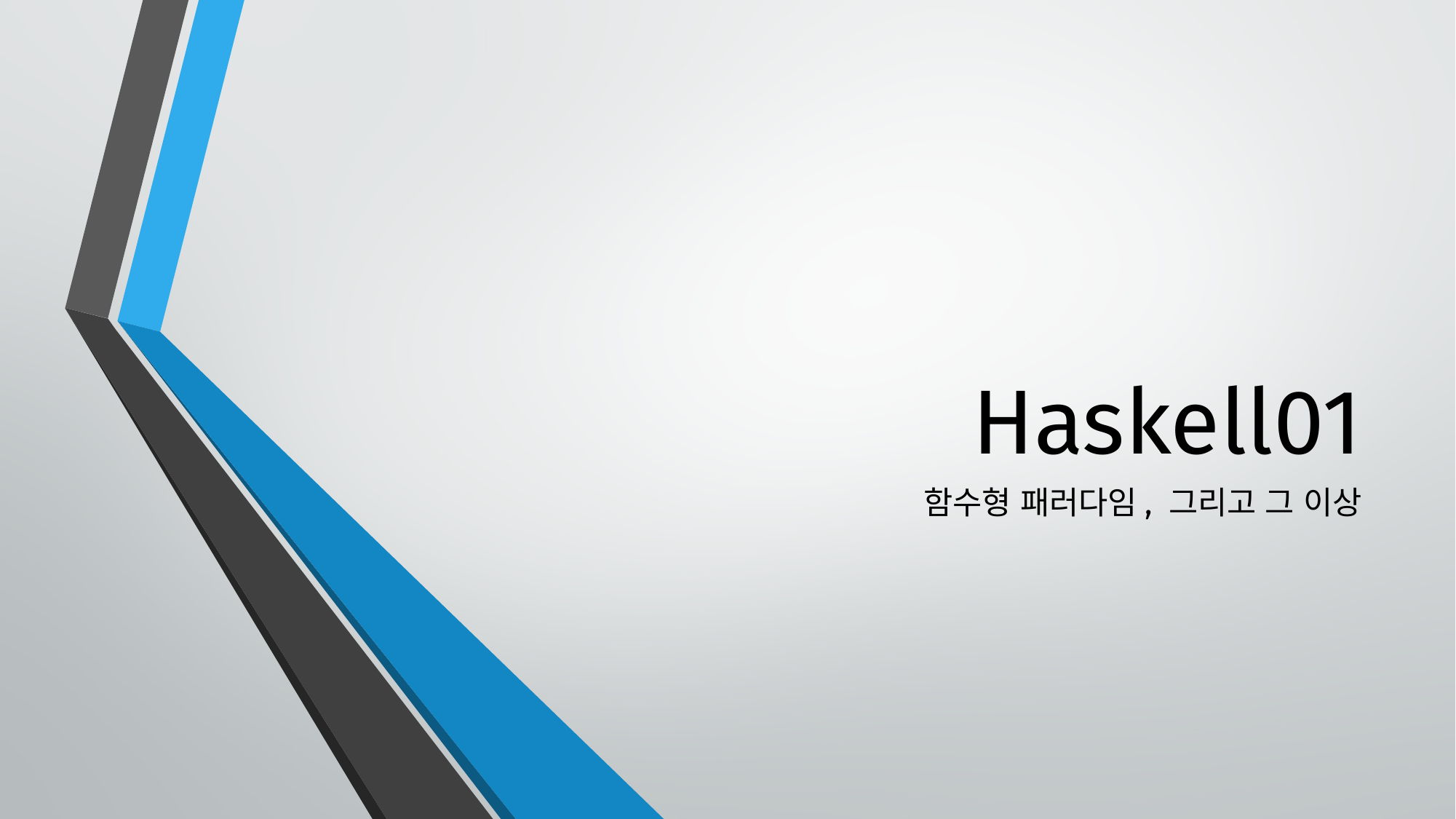

# Haskell01
함수형 패러다임, 그리고 그 이상